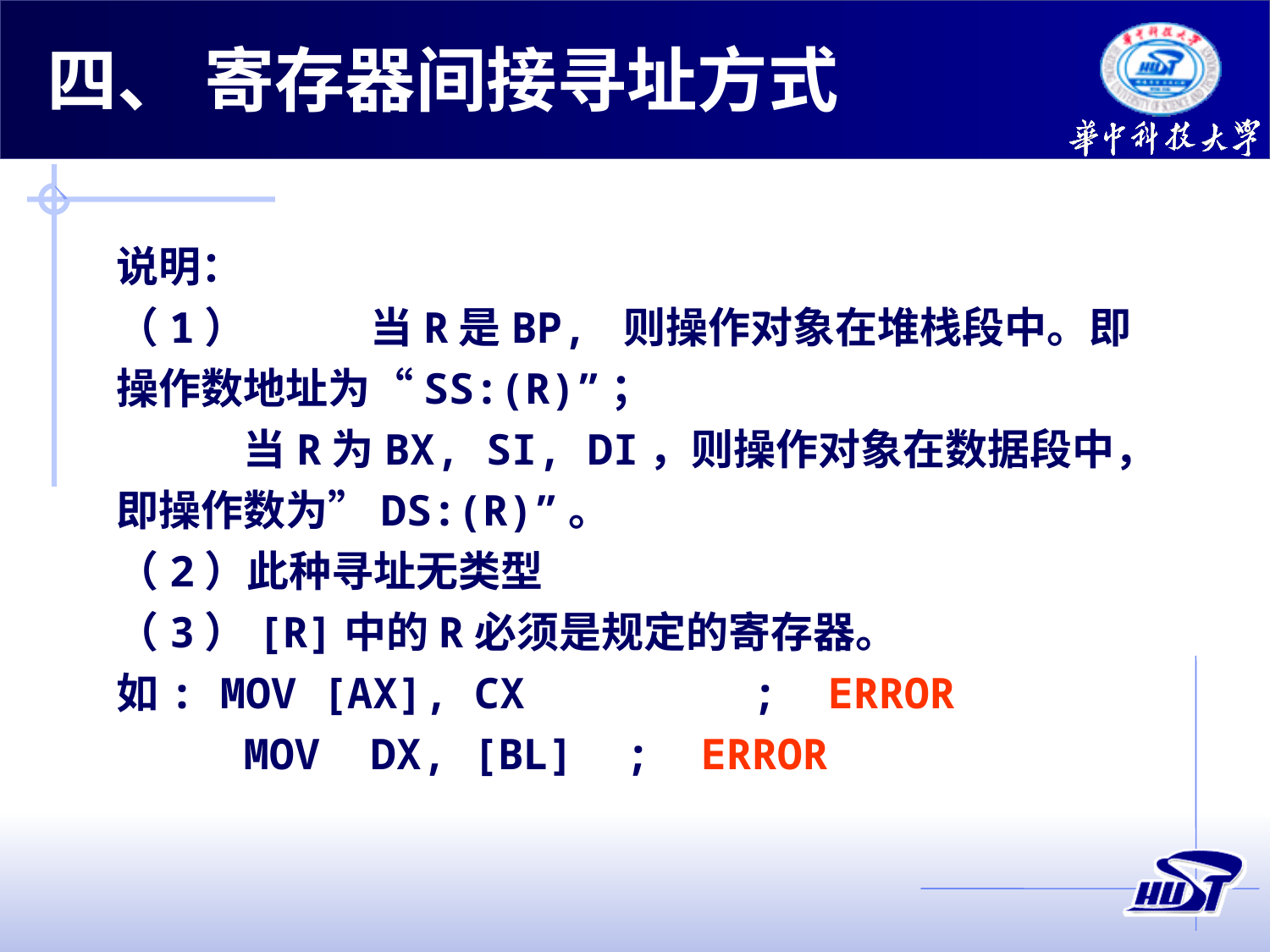

四、 寄存器间接寻址方式

说明：
（1）	当R是BP, 则操作对象在堆栈段中。即操作数地址为“SS:(R)”；
	当R为BX, SI, DI，则操作对象在数据段中，即操作数为”DS:(R)”。
（2）此种寻址无类型
（3）[R]中的R必须是规定的寄存器。
如: MOV [AX], CX		;  ERROR
     MOV  DX, [BL] 	;  ERROR